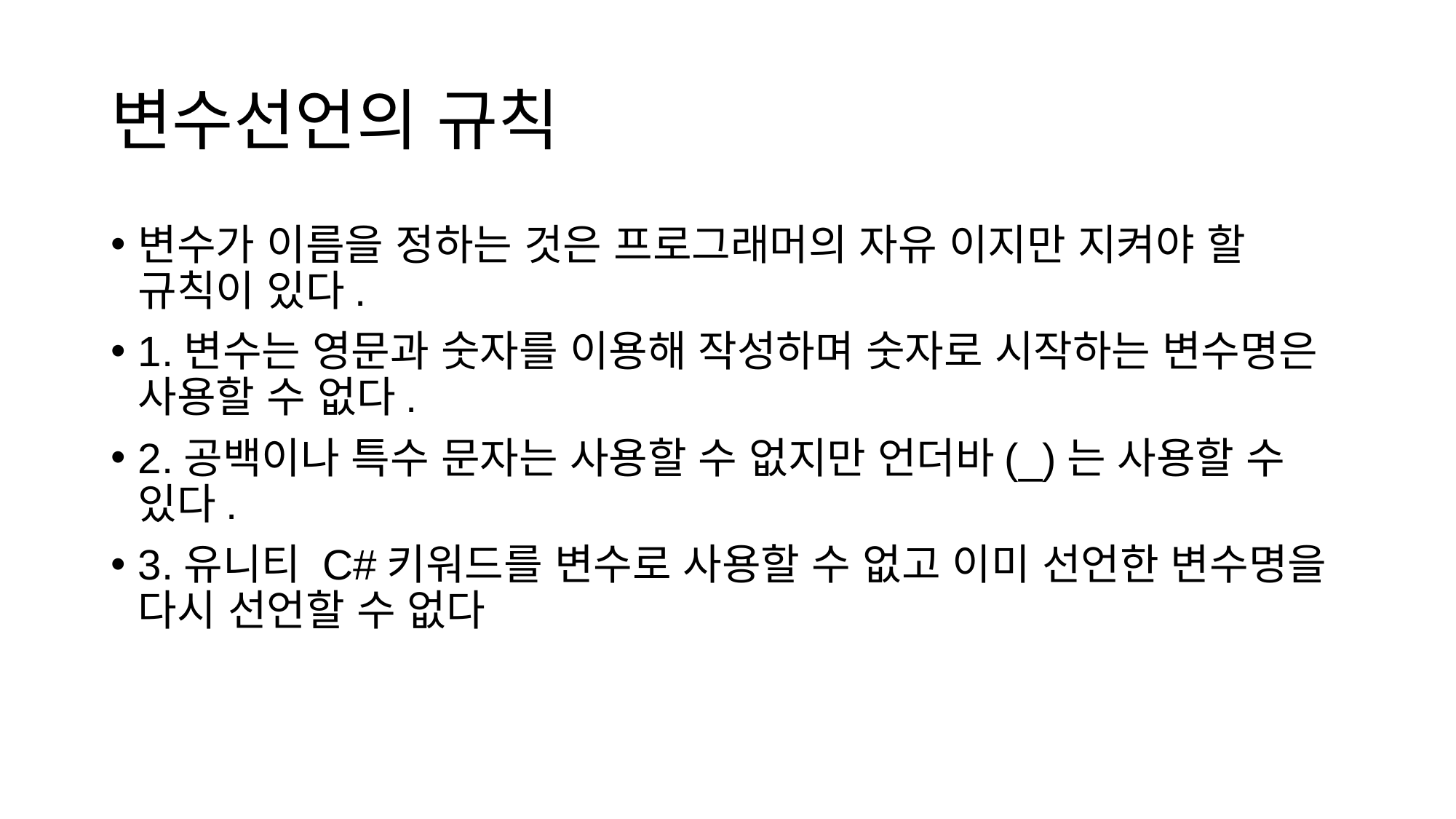

# 변수선언의 규칙
변수가 이름을 정하는 것은 프로그래머의 자유 이지만 지켜야 할 규칙이 있다.
1.변수는 영문과 숫자를 이용해 작성하며 숫자로 시작하는 변수명은 사용할 수 없다.
2.공백이나 특수 문자는 사용할 수 없지만 언더바(_)는 사용할 수 있다.
3.유니티 C#키워드를 변수로 사용할 수 없고 이미 선언한 변수명을 다시 선언할 수 없다